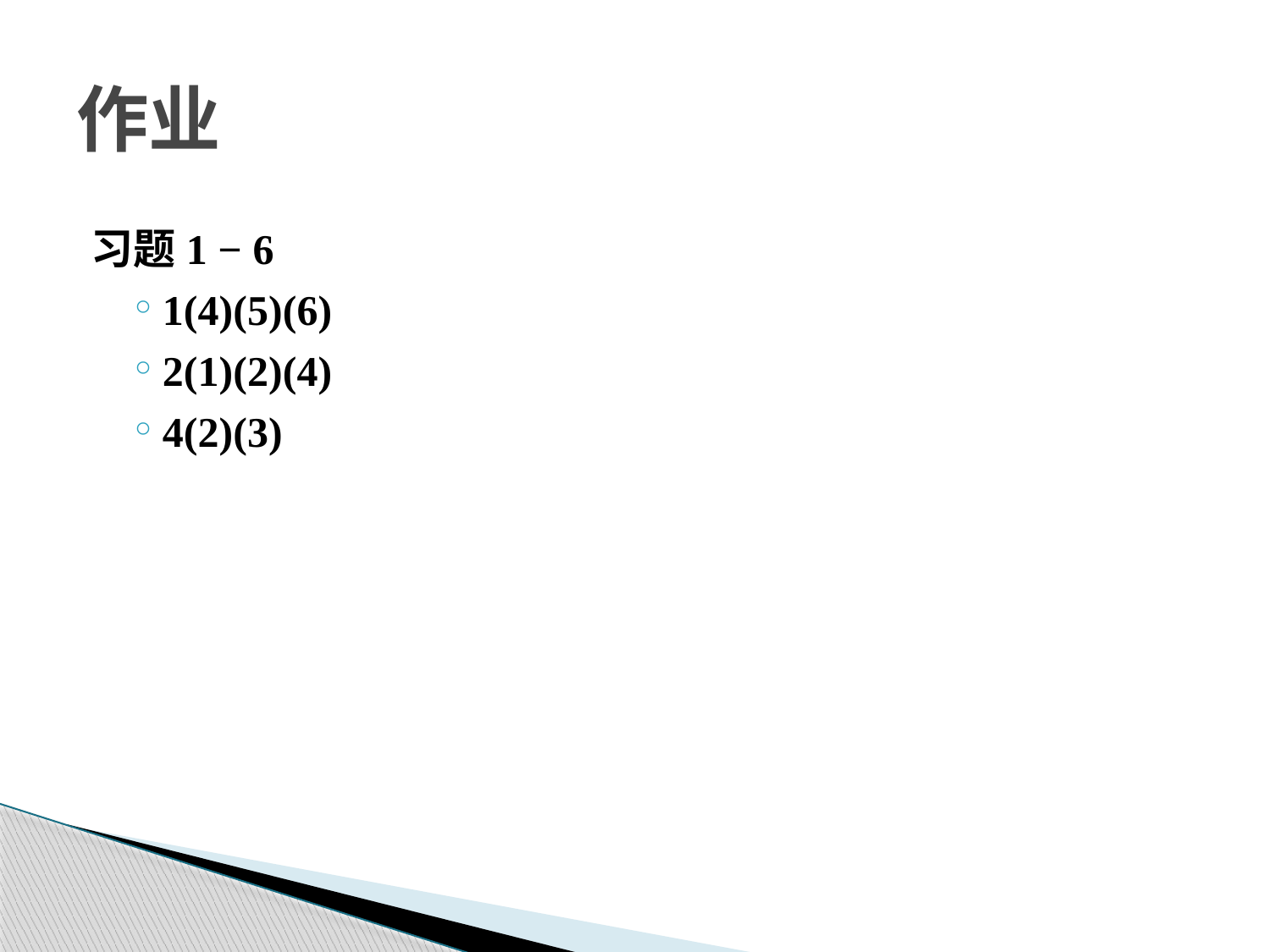

作业
习题1 − 6
1(4)(5)(6)
2(1)(2)(4)
4(2)(3)